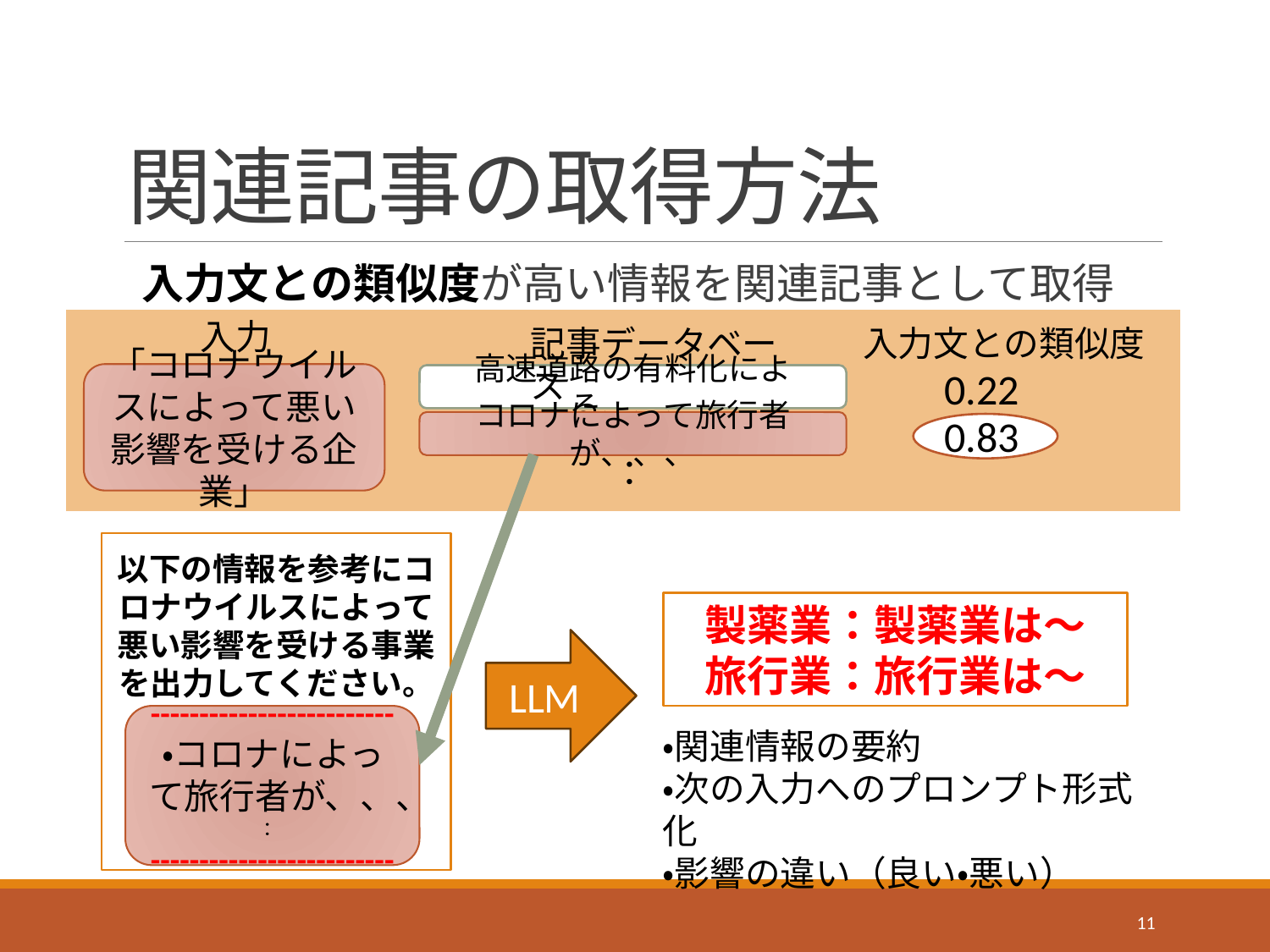

# 関連記事の取得方法
入力文との類似度が高い情報を関連記事として取得

入力

記事データベース
入力文との類似度
0.22
「コロナウイルスによって悪い影響を受ける企業」
高速道路の有料化による、、、
0.83
コロナによって旅行者が、、、

：
以下の情報を参考にコロナウイルスによって悪い影響を受ける事業を出力してください。

製薬業：製薬業は～
旅行業：旅行業は～
LLM
-------------------------
・コロナによって旅行者が、、、
：
-------------------------
・関連情報の要約
・次の入力へのプロンプト形式化
・影響の違い（良い・悪い）
11